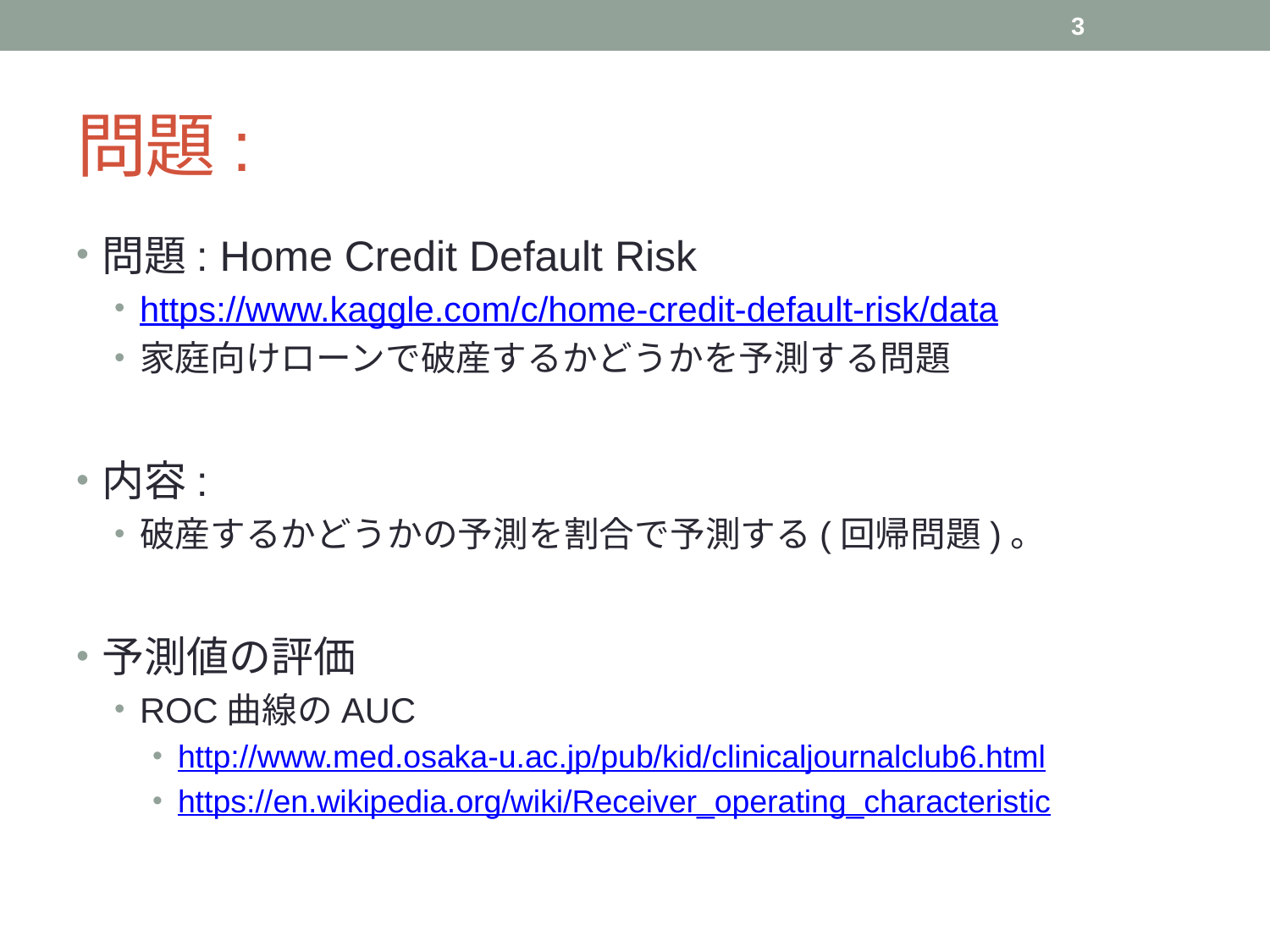

3
# 問題:
問題: Home Credit Default Risk
https://www.kaggle.com/c/home-credit-default-risk/data
家庭向けローンで破産するかどうかを予測する問題

内容:
破産するかどうかの予測を割合で予測する(回帰問題)。

予測値の評価
ROC曲線のAUC
http://www.med.osaka-u.ac.jp/pub/kid/clinicaljournalclub6.html
https://en.wikipedia.org/wiki/Receiver_operating_characteristic